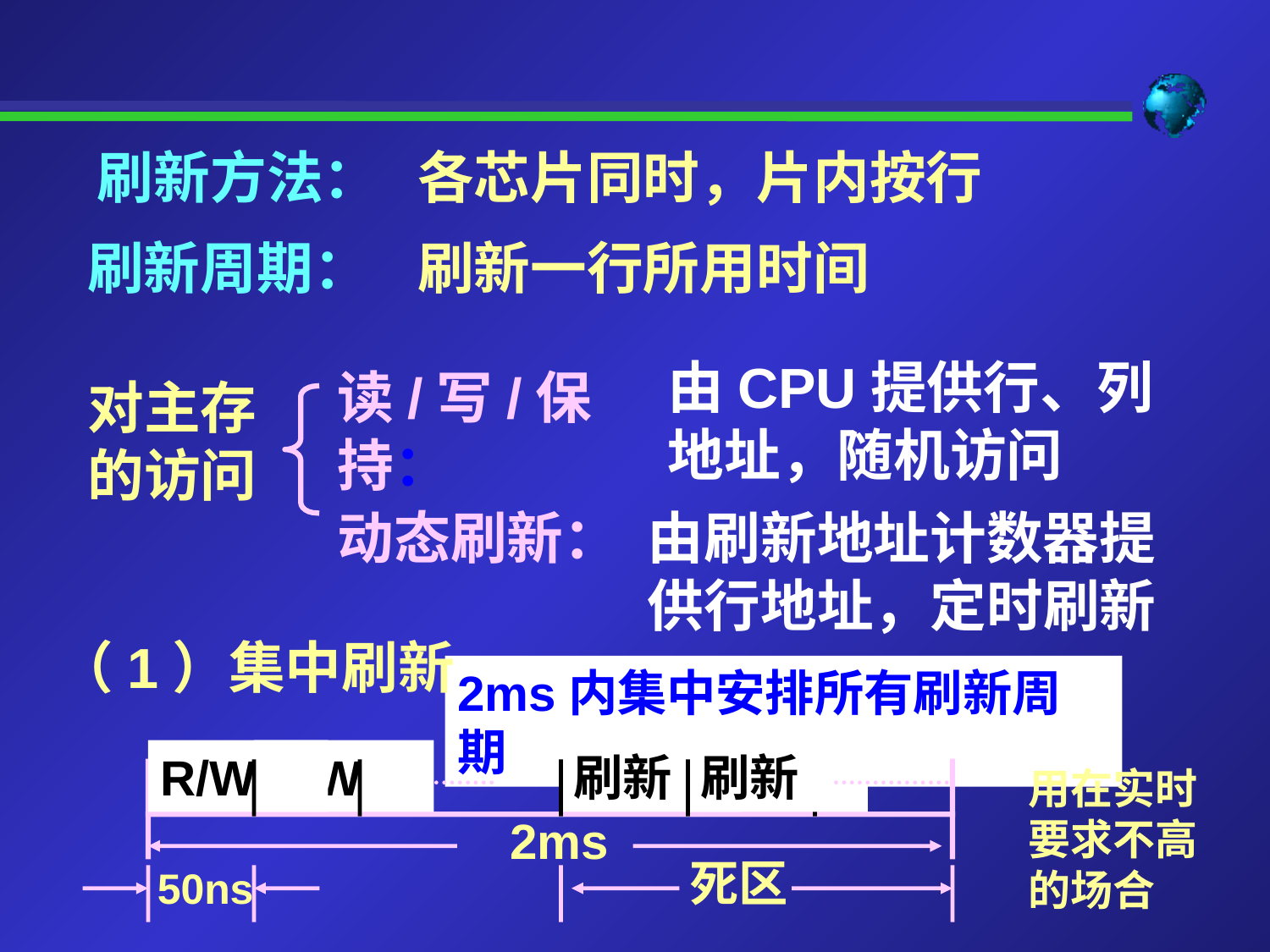

刷新方法：
各芯片同时，片内按行
刷新周期：
刷新一行所用时间
由CPU提供行、列地址，随机访问
读/写/保持：
对主存的访问

动态刷新：
由刷新地址计数器提供行地址，定时刷新
（1）集中刷新
2ms内集中安排所有刷新周期
R/W

R/W

刷新

刷新

用在实时要求不高的场合
2ms

死区
50ns

19